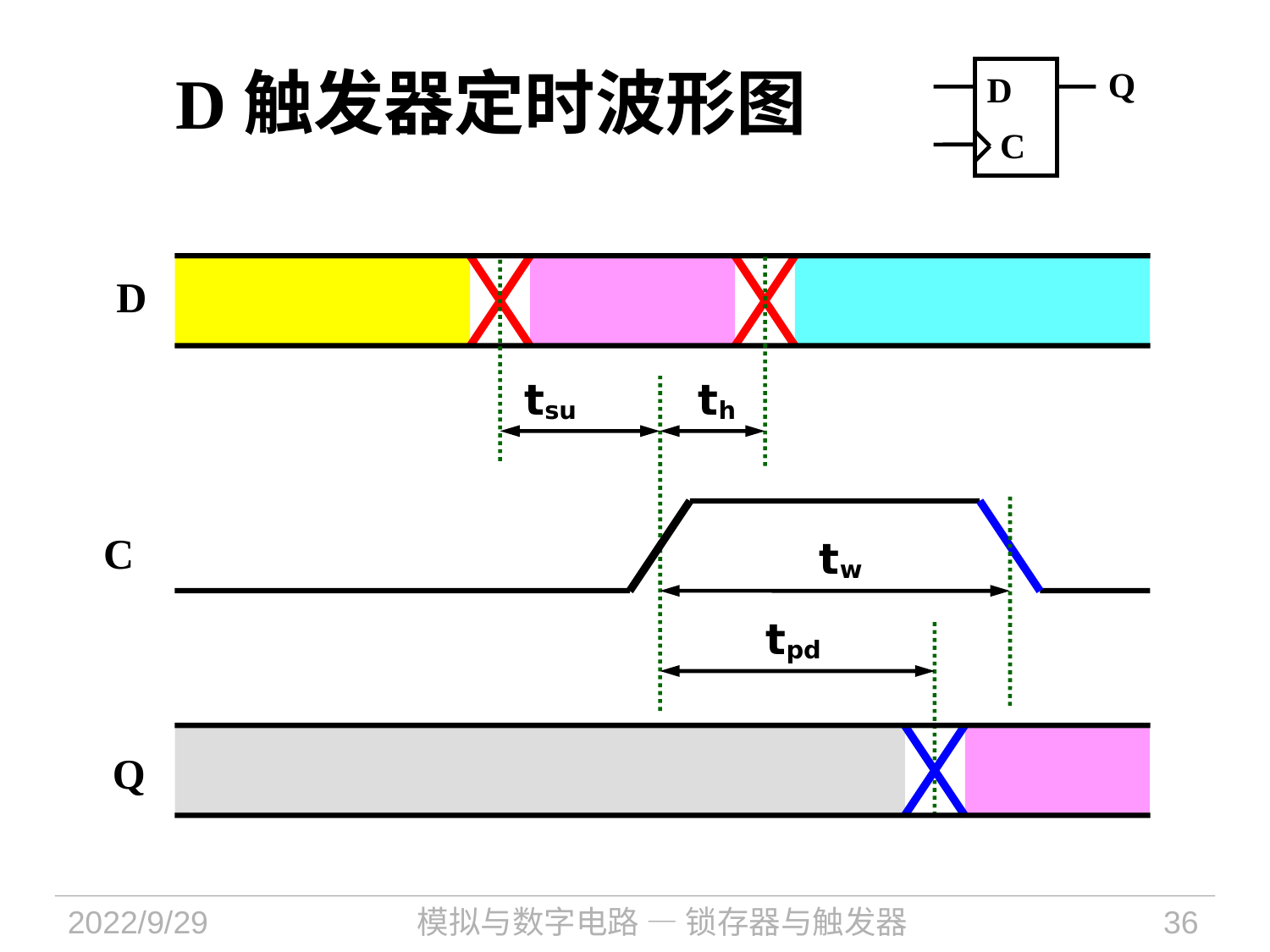

# D触发器定时波形图
Q

D

C

D
tsu
th

C
tw

tpd

Q
2022/9/29
模拟与数字电路 — 锁存器与触发器
36